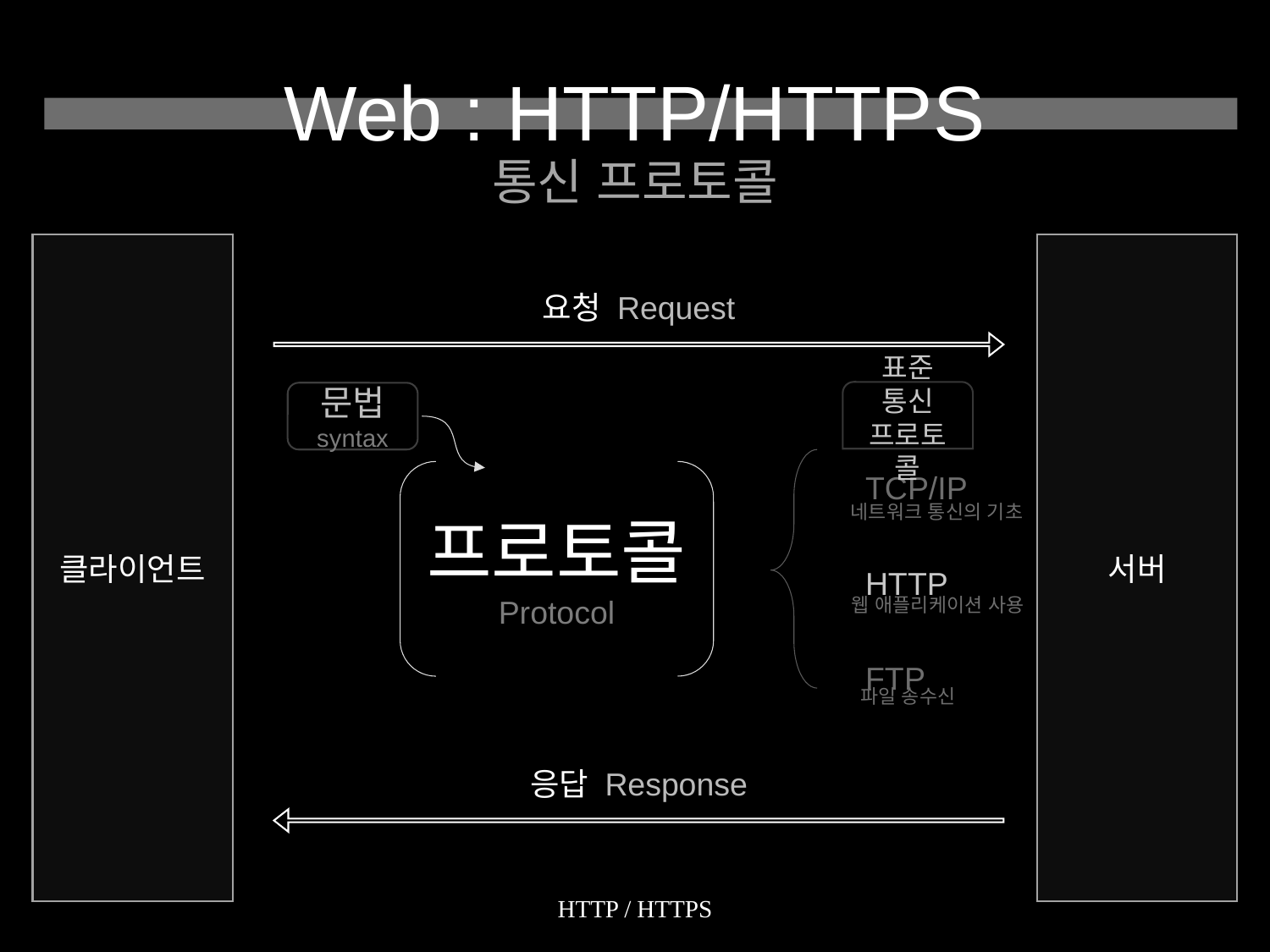

# Web : HTTP/HTTPS 통신 프로토콜

클라이언트
서버
요청 Request

표준 통신 프로토콜
문법
syntax
TCP/IP
HTTP
FTP

네트워크 통신의 기초
프로토콜
Protocol
웹 애플리케이션 사용
파일 송수신
응답 Response

HTTP / HTTPS